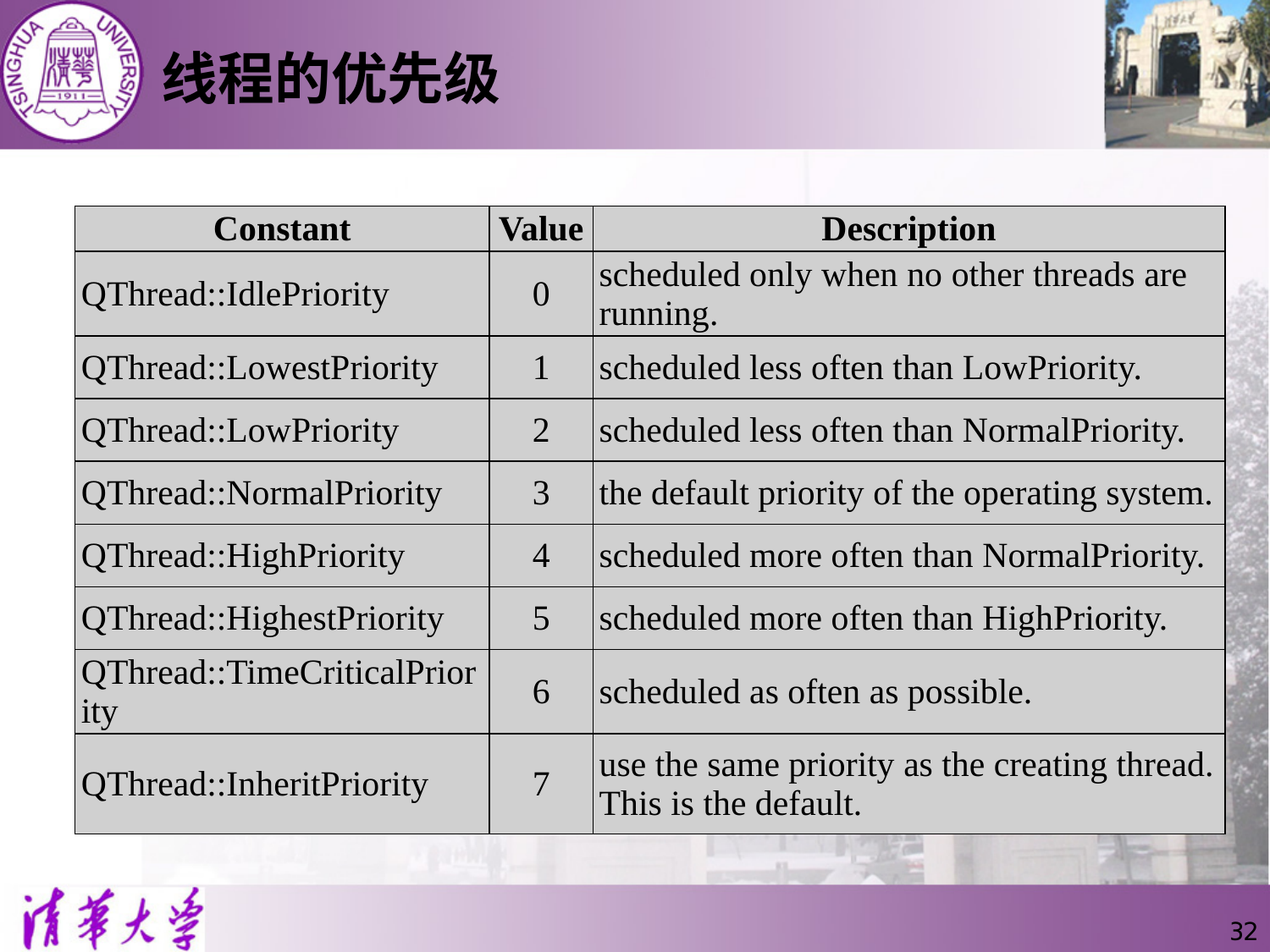

线程的优先级
| Constant | Value | Description |
| --- | --- | --- |
| QThread::IdlePriority | 0 | scheduled only when no other threads are running. |
| QThread::LowestPriority | 1 | scheduled less often than LowPriority. |
| QThread::LowPriority | 2 | scheduled less often than NormalPriority. |
| QThread::NormalPriority | 3 | the default priority of the operating system. |
| QThread::HighPriority | 4 | scheduled more often than NormalPriority. |
| QThread::HighestPriority | 5 | scheduled more often than HighPriority. |
| QThread::TimeCriticalPriority | 6 | scheduled as often as possible. |
| QThread::InheritPriority | 7 | use the same priority as the creating thread. This is the default. |
32